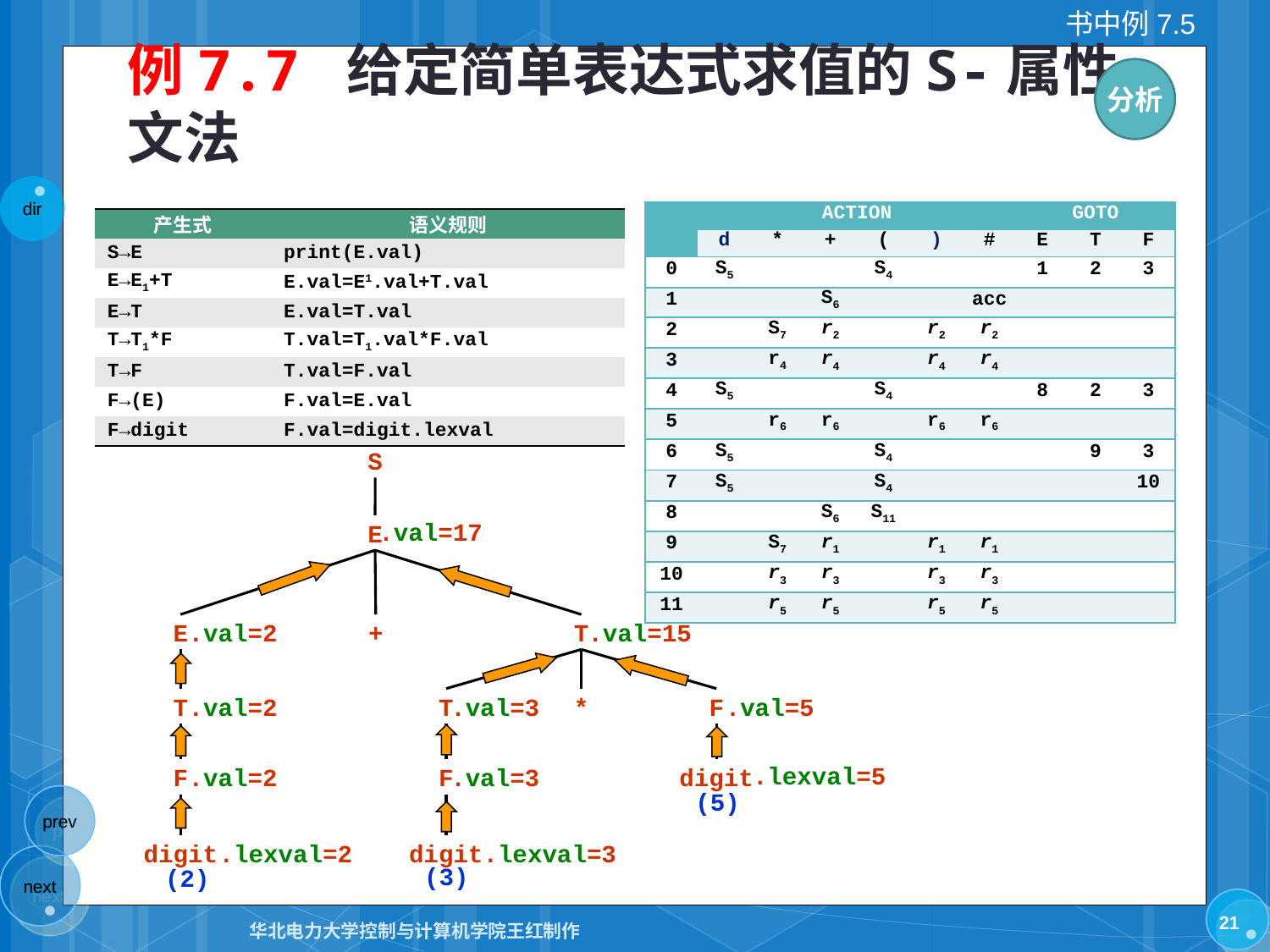

书中例7.5
# 例7.7 给定简单表达式求值的S-属性文法
分析
|  | ACTION |  |  |  |  |  | GOTO |  |  |
| --- | --- | --- | --- | --- | --- | --- | --- | --- | --- |
|  | d | \* | + | ( | ) | # | E | T | F |
| 0 | S5 |  |  | S4 |  |  | 1 | 2 | 3 |
| 1 |  |  | S6 |  |  | acc |  |  |  |
| 2 |  | S7 | r2 |  | r2 | r2 |  |  |  |
| 3 |  | r4 | r4 |  | r4 | r4 |  |  |  |
| 4 | S5 |  |  | S4 |  |  | 8 | 2 | 3 |
| 5 |  | r6 | r6 |  | r6 | r6 |  |  |  |
| 6 | S5 |  |  | S4 |  |  |  | 9 | 3 |
| 7 | S5 |  |  | S4 |  |  |  |  | 10 |
| 8 |  |  | S6 | S11 |  |  |  |  |  |
| 9 |  | S7 | r1 |  | r1 | r1 |  |  |  |
| 10 |  | r3 | r3 |  | r3 | r3 |  |  |  |
| 11 |  | r5 | r5 |  | r5 | r5 |  |  |  |
| 产生式 | 语义规则 |
| --- | --- |
| S→E | print(E.val) |
| E→E1+T | E.val=E1.val+T.val |
| E→T | E.val=T.val |
| T→T1\*F | T.val=T1.val\*F.val |
| T→F | T.val=F.val |
| F→(E) | F.val=E.val |
| F→digit | F.val=digit.lexval |
S
.val=17
E

E
.val=2
+
T
.val=15

T
.val=2
T
.val=3
*
F
.val=5

.lexval=5
F
.val=2
F
.val=3
digit
(5)

digit
.lexval=2
digit
.lexval=3
(3)
(2)
21
华北电力大学控制与计算机学院王红制作